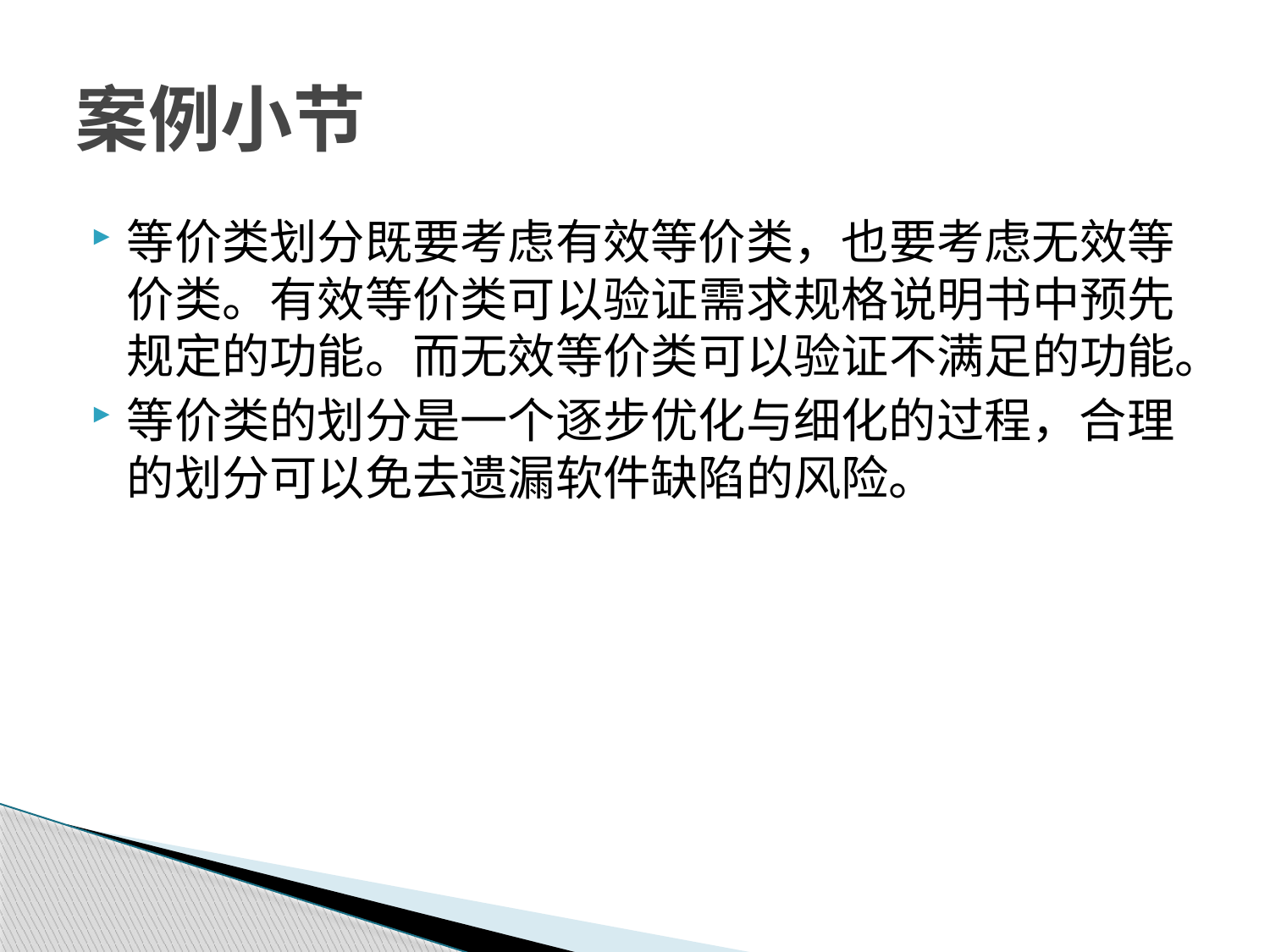

# 案例小节
等价类划分既要考虑有效等价类，也要考虑无效等价类。有效等价类可以验证需求规格说明书中预先规定的功能。而无效等价类可以验证不满足的功能。
等价类的划分是一个逐步优化与细化的过程，合理的划分可以免去遗漏软件缺陷的风险。